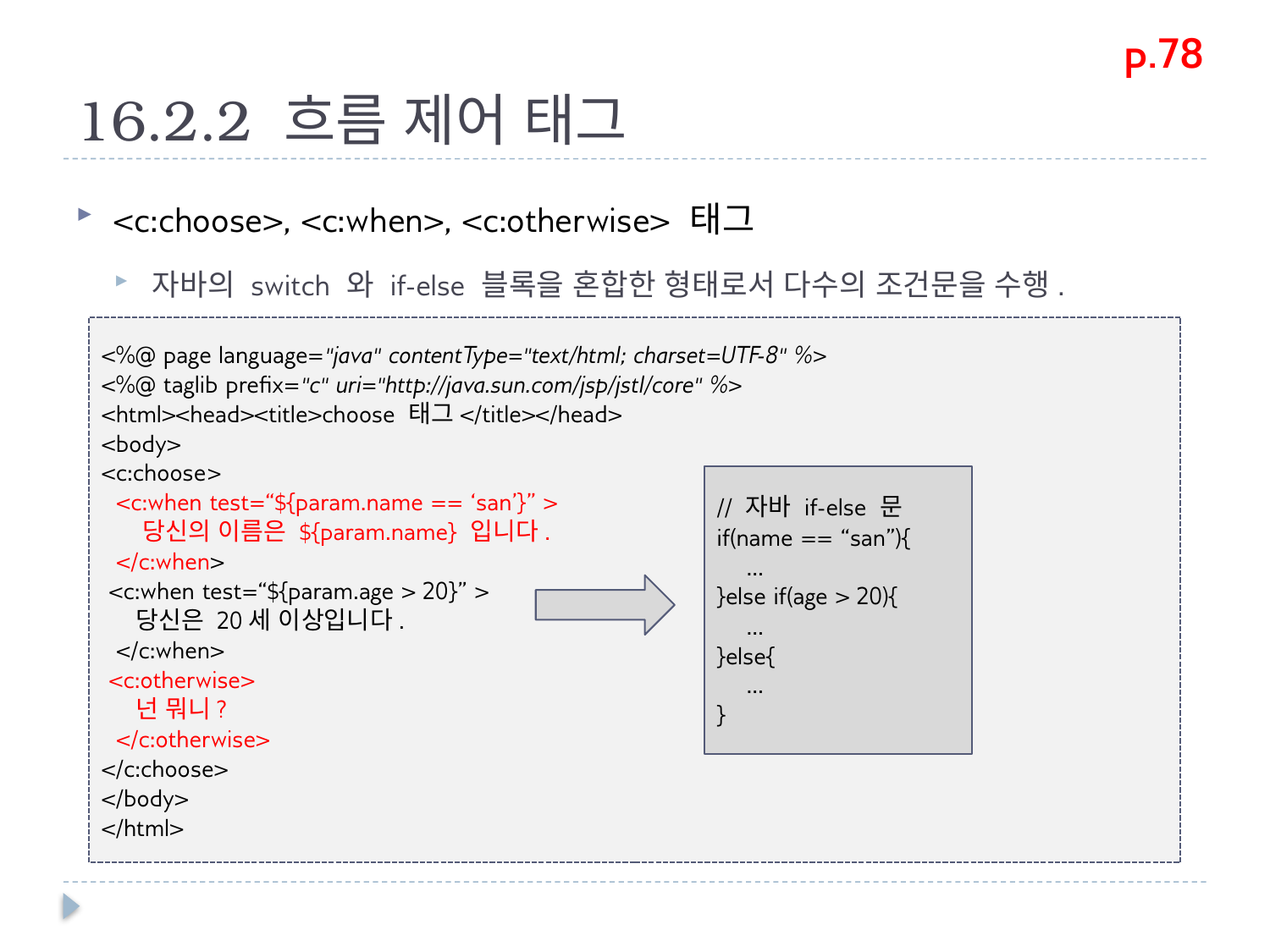

p.78
# 16.2.2 흐름 제어 태그
<c:choose>, <c:when>, <c:otherwise> 태그
자바의 switch 와 if-else 블록을 혼합한 형태로서 다수의 조건문을 수행.
<%@ page language="java" contentType="text/html; charset=UTF-8" %>
<%@ taglib prefix="c" uri="http://java.sun.com/jsp/jstl/core" %>
<html><head><title>choose 태그</title></head>
<body>
<c:choose>
  <c:when test=“${param.name == ‘san’}” >
     당신의 이름은 ${param.name} 입니다.
  </c:when>
 <c:when test=“${param.age > 20}” >
    당신은 20세 이상입니다.
  </c:when>
 <c:otherwise>
    넌 뭐니?
  </c:otherwise>
</c:choose>
</body>
</html>
// 자바 if-else 문
if(name == “san”){
    …
}else if(age > 20){
    …
}else{
    …
}